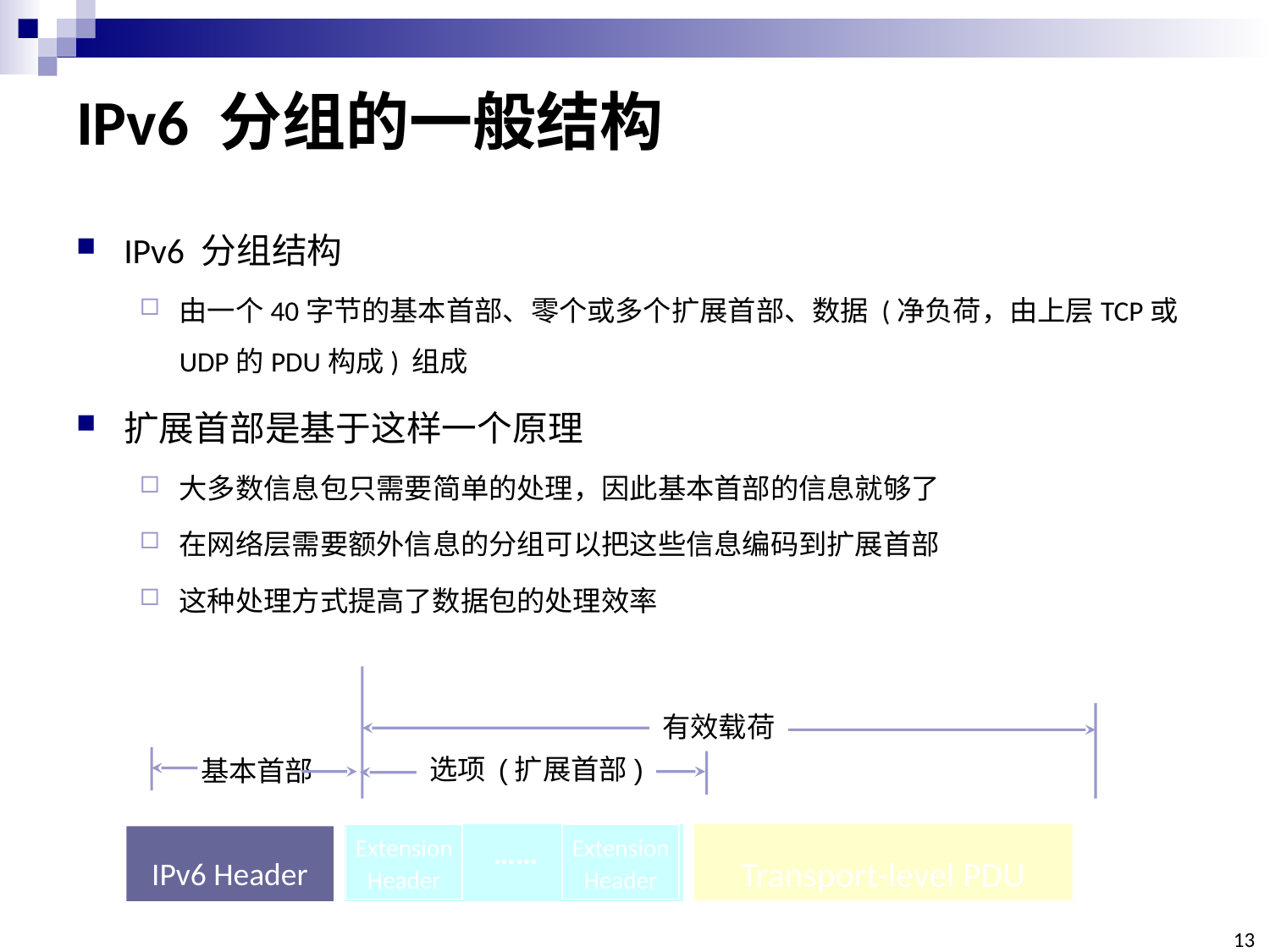

# IPv6 分组的一般结构
IPv6 分组结构
由一个40字节的基本首部、零个或多个扩展首部、数据 (净负荷，由上层TCP或UDP的PDU构成) 组成
扩展首部是基于这样一个原理
大多数信息包只需要简单的处理，因此基本首部的信息就够了
在网络层需要额外信息的分组可以把这些信息编码到扩展首部
这种处理方式提高了数据包的处理效率

有效载荷

选项 (扩展首部)

基本首部

Extension
Header
……
Extension
Header
Transport-level PDU
IPv6 Header
13